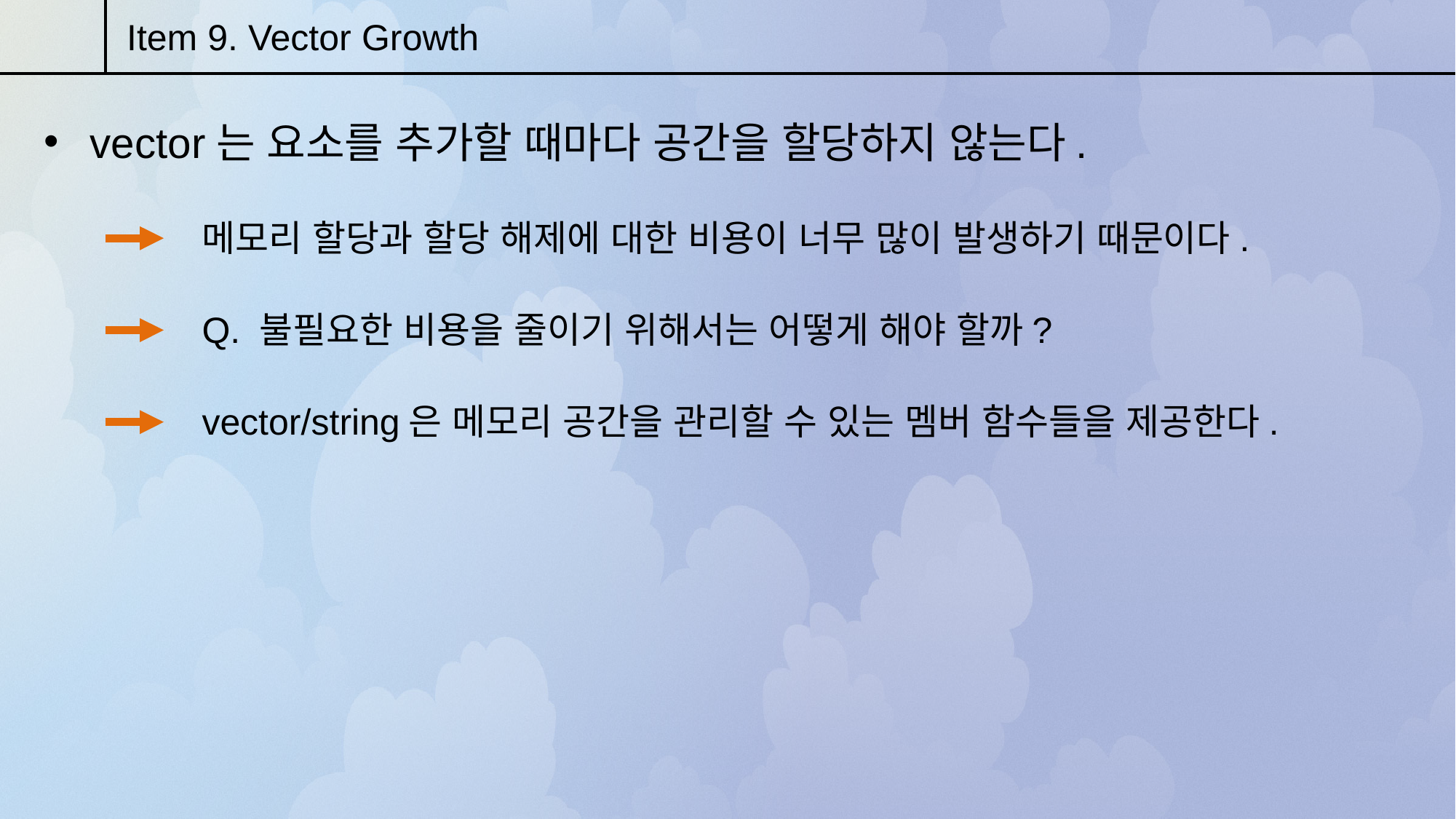

Item 9. Vector Growth
 vector는 요소를 추가할 때마다 공간을 할당하지 않는다.
메모리 할당과 할당 해제에 대한 비용이 너무 많이 발생하기 때문이다.
Q. 불필요한 비용을 줄이기 위해서는 어떻게 해야 할까?
vector/string은 메모리 공간을 관리할 수 있는 멤버 함수들을 제공한다.